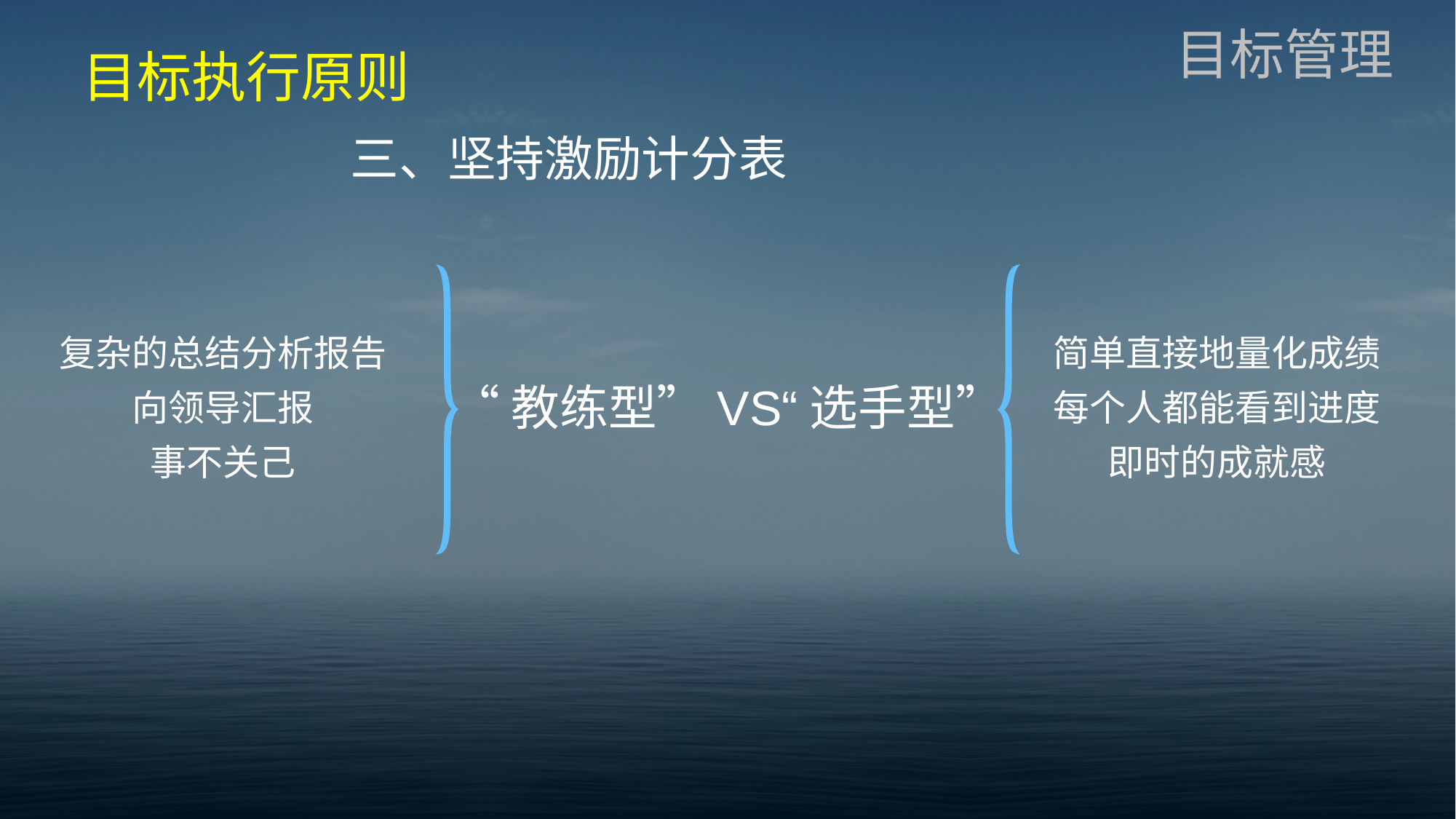

目标管理
目标执行原则
三、坚持激励计分表
复杂的总结分析报告
向领导汇报
事不关己
简单直接地量化成绩
每个人都能看到进度
即时的成就感

“教练型”VS“选手型”